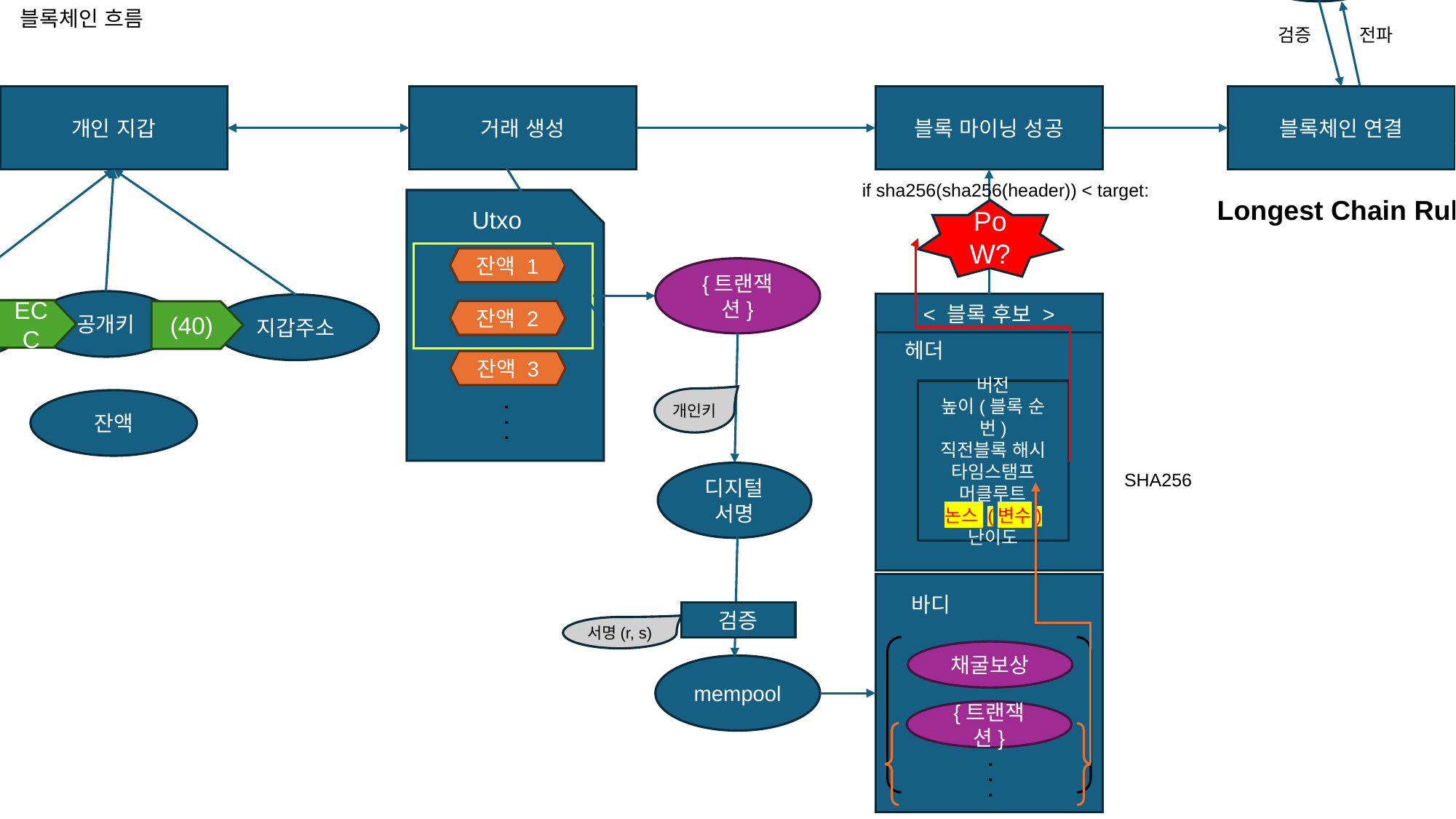

블록체인 흐름
Node
(p2p)
Node
(p2p)
검증
전파
블록체인 연결
개인 지갑
블록 마이닝 성공
거래 생성
if sha256(sha256(header)) < target:
Longest Chain Rule
Utxo

PoW?

잔액 1
{트랜잭션}
공개키
개인키
< 블록 후보 >
지갑주소
ECC
잔액 2
(40)
헤더

잔액 3
버전
높이(블록 순번)
직전블록 해시
타임스탬프
머클루트
논스 (변수)
난이도
개인키
잔액
. . .
디지털 서명
SHA256
바디

검증
서명(r, s)

채굴보상
mempool
{트랜잭션}

. . .